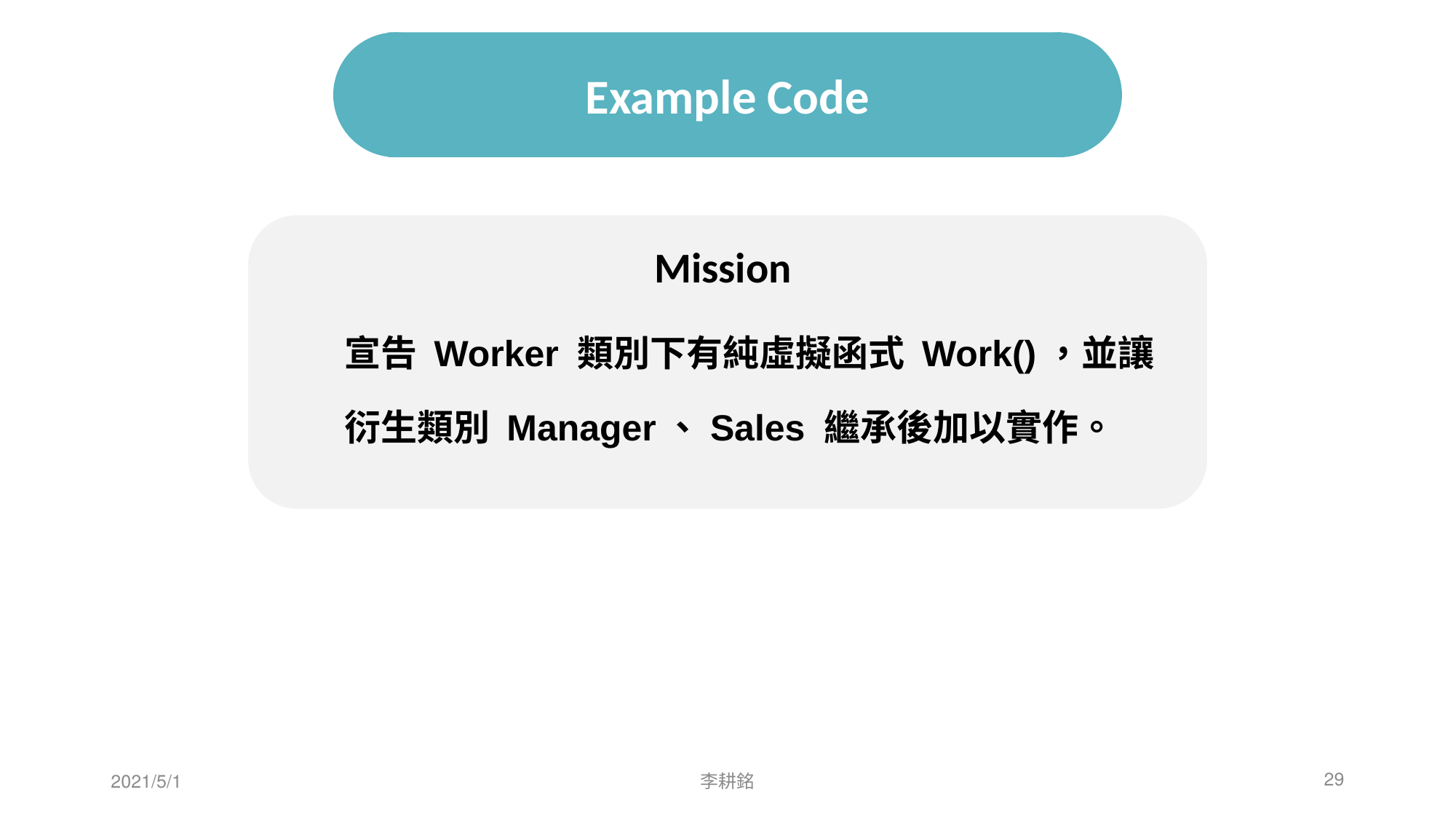

# Example Code

Mission
宣告 Worker 類別下有純虛擬函式 Work()，並讓衍生類別 Manager、Sales 繼承後加以實作。
2021/5/1
李耕銘
29